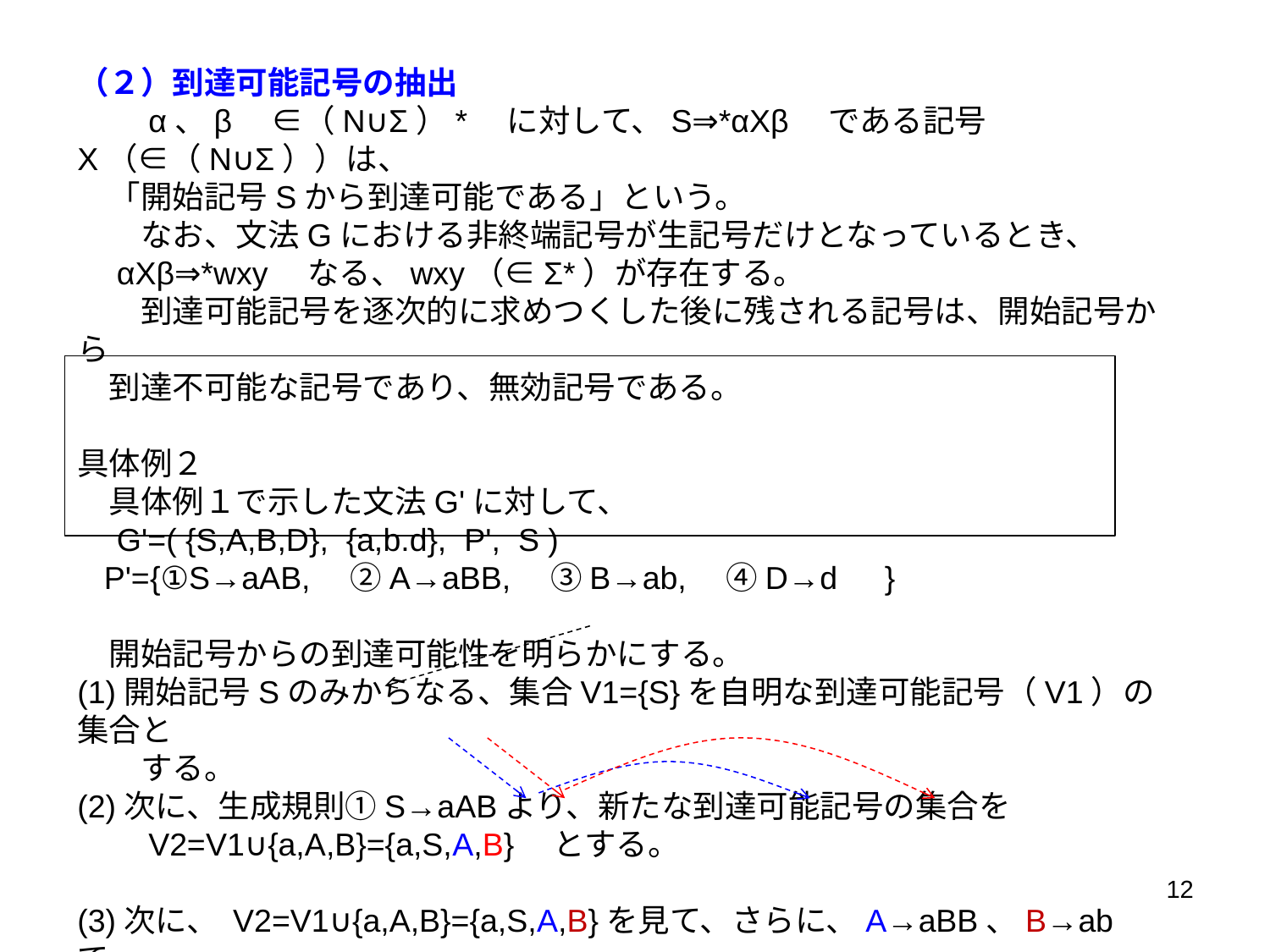

（２）到達可能記号の抽出
　　α、β　∈（N∪Σ）*　に対して、S⇒*αXβ　である記号X（∈（N∪Σ））は、
　「開始記号Sから到達可能である」という。
　　なお、文法Gにおける非終端記号が生記号だけとなっているとき、
　αXβ⇒*wxy　なる、wxy（∈Σ*）が存在する。
　　到達可能記号を逐次的に求めつくした後に残される記号は、開始記号から
　到達不可能な記号であり、無効記号である。

具体例２
　具体例１で示した文法G'に対して、
　G'=( {S,A,B,D},  {a,b.d},  P',  S )
   P'={①S→aAB,　②A→aBB,　③B→ab,　④D→d　}

　開始記号からの到達可能性を明らかにする。
(1)開始記号Sのみからなる、集合V1={S}を自明な到達可能記号（V1）の集合と
　　する。
(2)次に、生成規則①S→aABより、新たな到達可能記号の集合を
　　V2=V1∪{a,A,B}={a,S,A,B}　とする。

(3)次に、 V2=V1∪{a,A,B}={a,S,A,B}を見て、さらに、A→aBB、B→ab　で
　　新しく考えられる到達する記号はbであり、また、V2={a,S,A,B}なので、
　　新たな到達可能記号V3=V2∪b={a,b,S,A,B}とする。

12